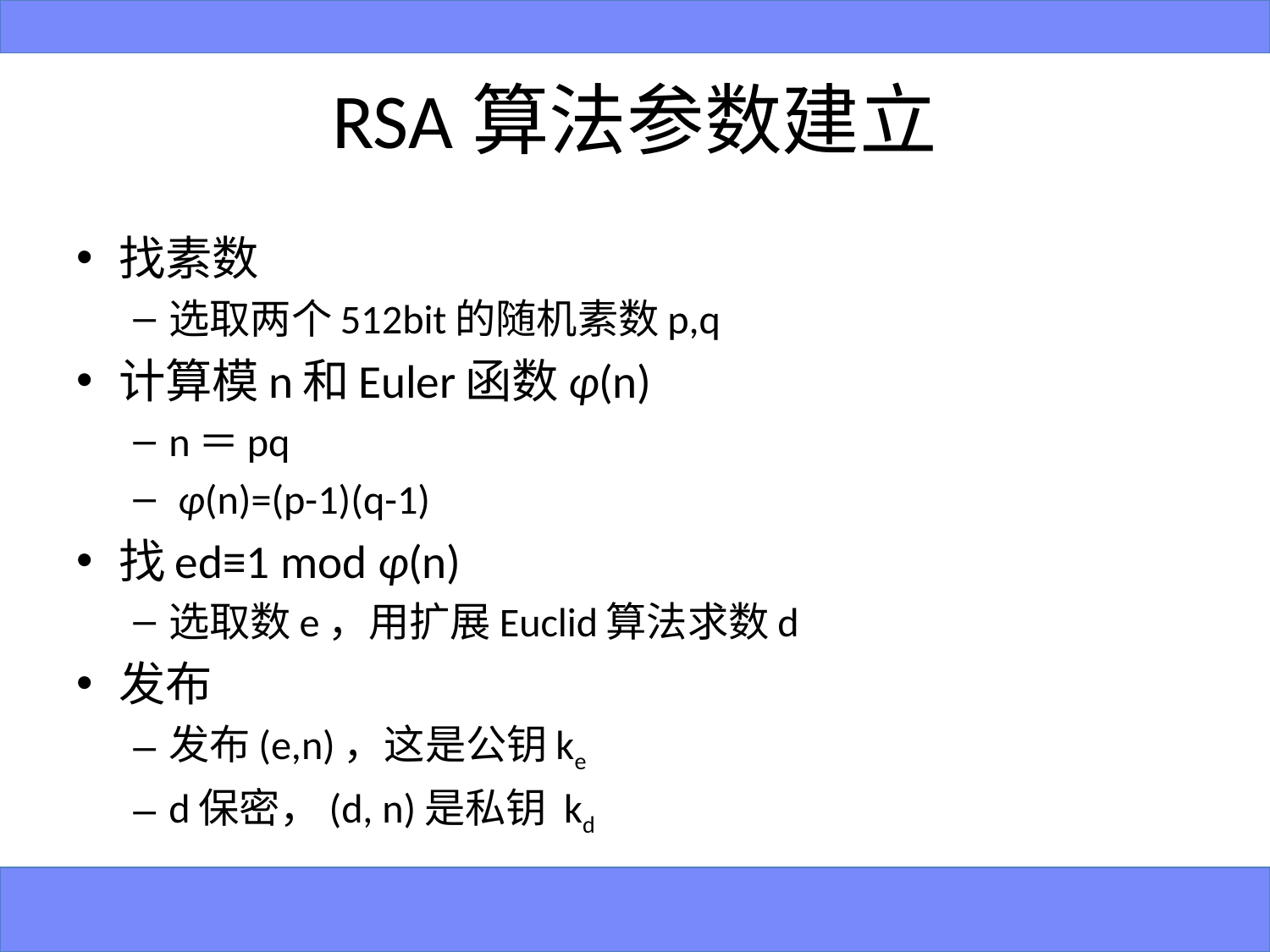

# RSA算法参数建立
找素数
选取两个512bit的随机素数p,q
计算模n和Euler函数φ(n)
n＝pq
 φ(n)=(p-1)(q-1)
找ed≡1 mod φ(n)
选取数e，用扩展Euclid算法求数d
发布
发布(e,n)，这是公钥ke
d保密，(d, n)是私钥 kd